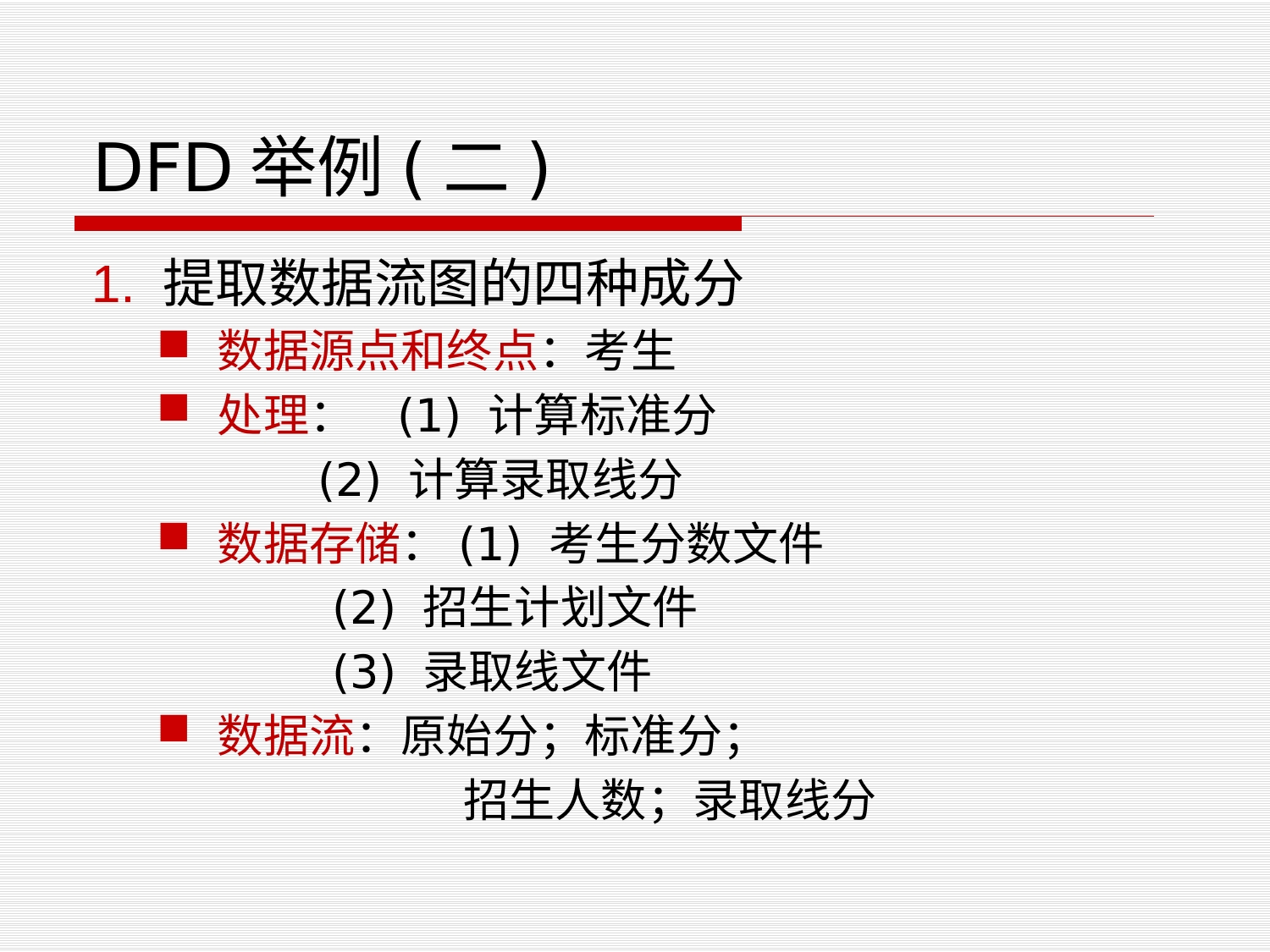

# DFD举例(二)
提取数据流图的四种成分
数据源点和终点：考生
处理：   (1) 计算标准分
           (2) 计算录取线分
数据存储：(1) 考生分数文件
            (2) 招生计划文件
            (3) 录取线文件
数据流：原始分；标准分；
		    招生人数；录取线分